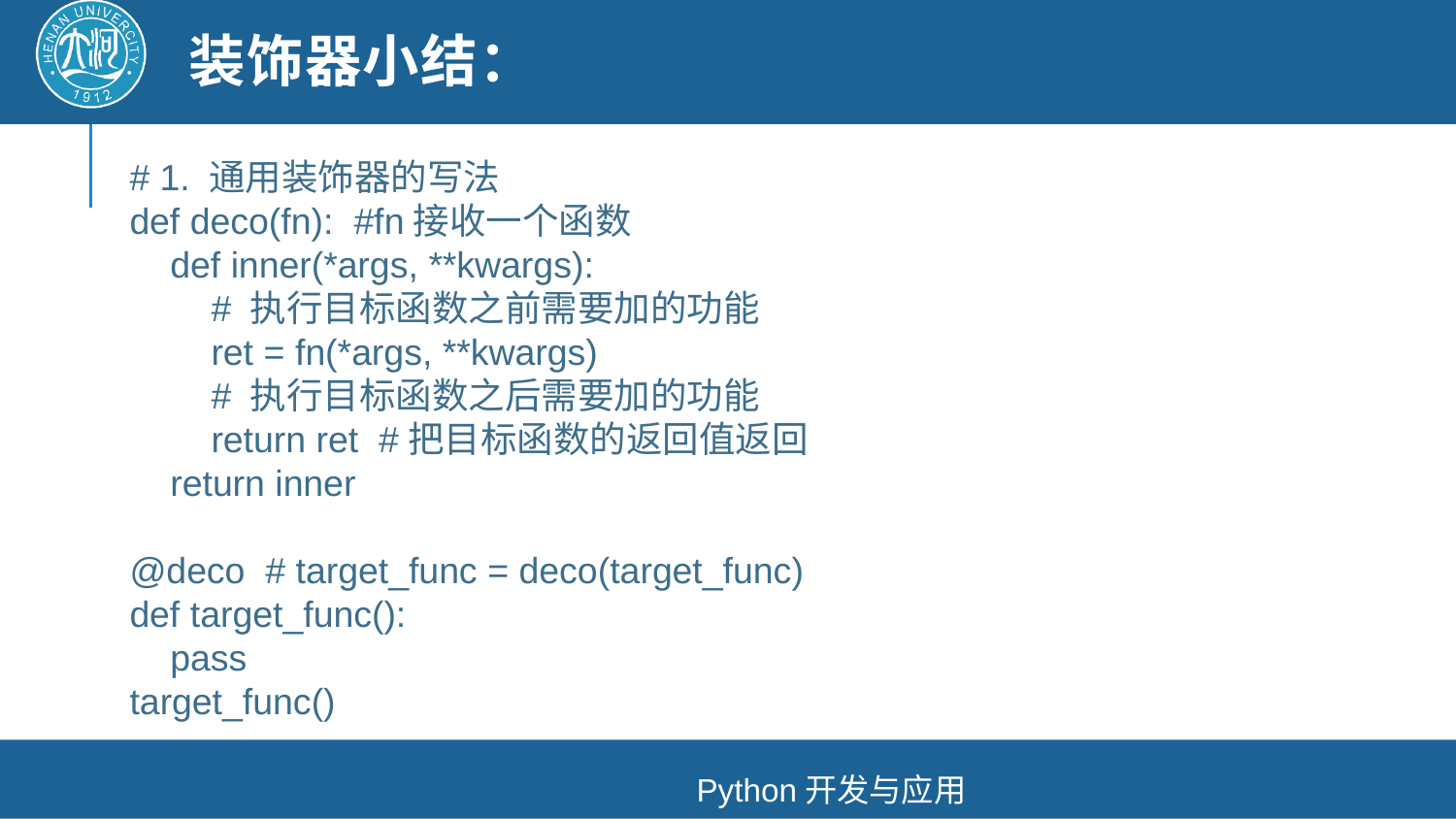

# 装饰器小结：
# 1. 通用装饰器的写法
def deco(fn):  #fn接收一个函数
    def inner(*args, **kwargs):
        # 执行目标函数之前需要加的功能
        ret = fn(*args, **kwargs)
        # 执行目标函数之后需要加的功能
        return ret  #把目标函数的返回值返回
    return inner

@deco  # target_func = deco(target_func)
def target_func():
    pass
target_func()

Python开发与应用
33